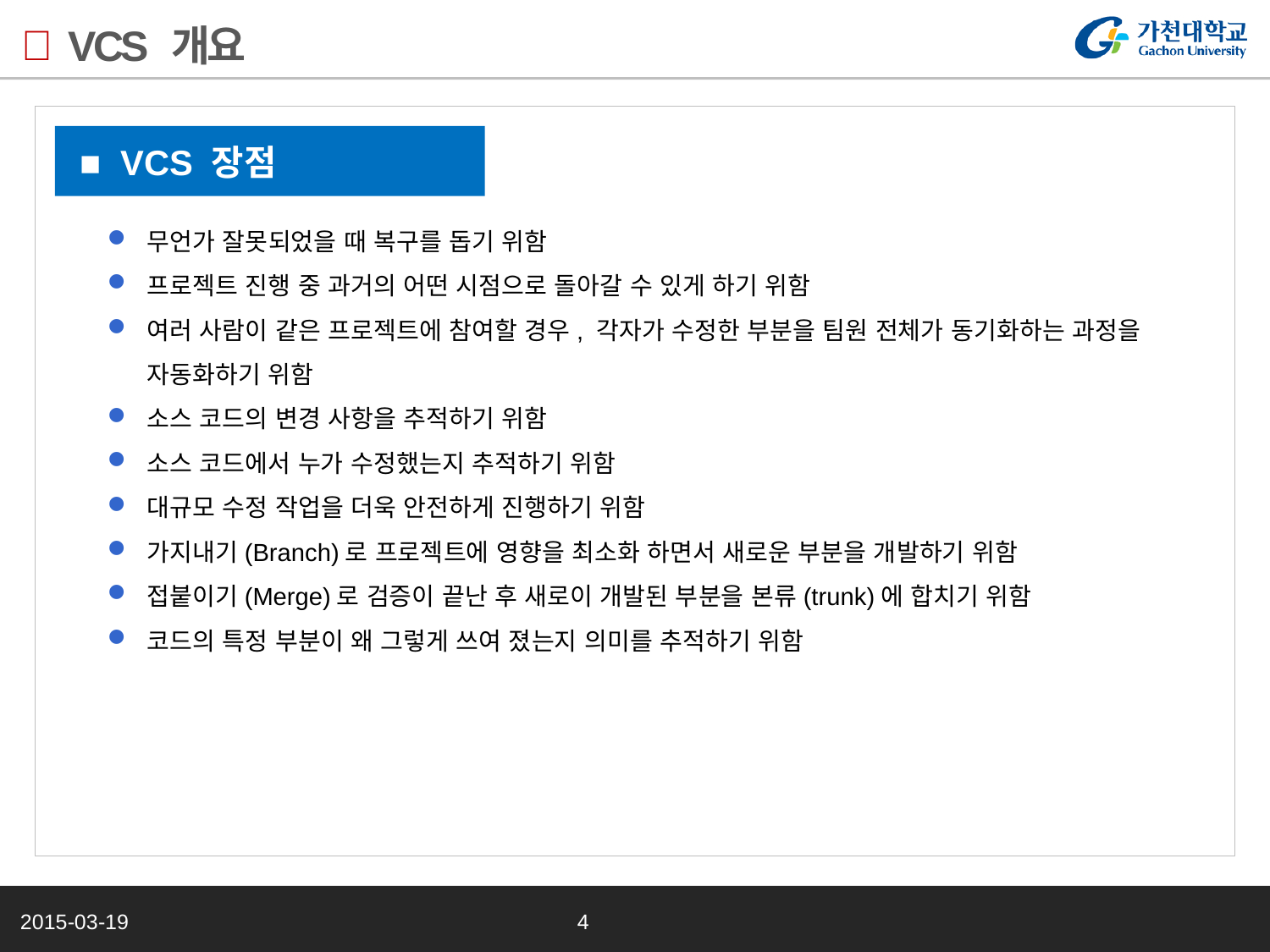

# VCS 개요

■  VCS 장점
무언가 잘못되었을 때 복구를 돕기 위함
프로젝트 진행 중 과거의 어떤 시점으로 돌아갈 수 있게 하기 위함
여러 사람이 같은 프로젝트에 참여할 경우, 각자가 수정한 부분을 팀원 전체가 동기화하는 과정을 자동화하기 위함
소스 코드의 변경 사항을 추적하기 위함
소스 코드에서 누가 수정했는지 추적하기 위함
대규모 수정 작업을 더욱 안전하게 진행하기 위함
가지내기(Branch)로 프로젝트에 영향을 최소화 하면서 새로운 부분을 개발하기 위함
접붙이기(Merge)로 검증이 끝난 후 새로이 개발된 부분을 본류(trunk)에 합치기 위함
코드의 특정 부분이 왜 그렇게 쓰여 졌는지 의미를 추적하기 위함

2015-03-19
4